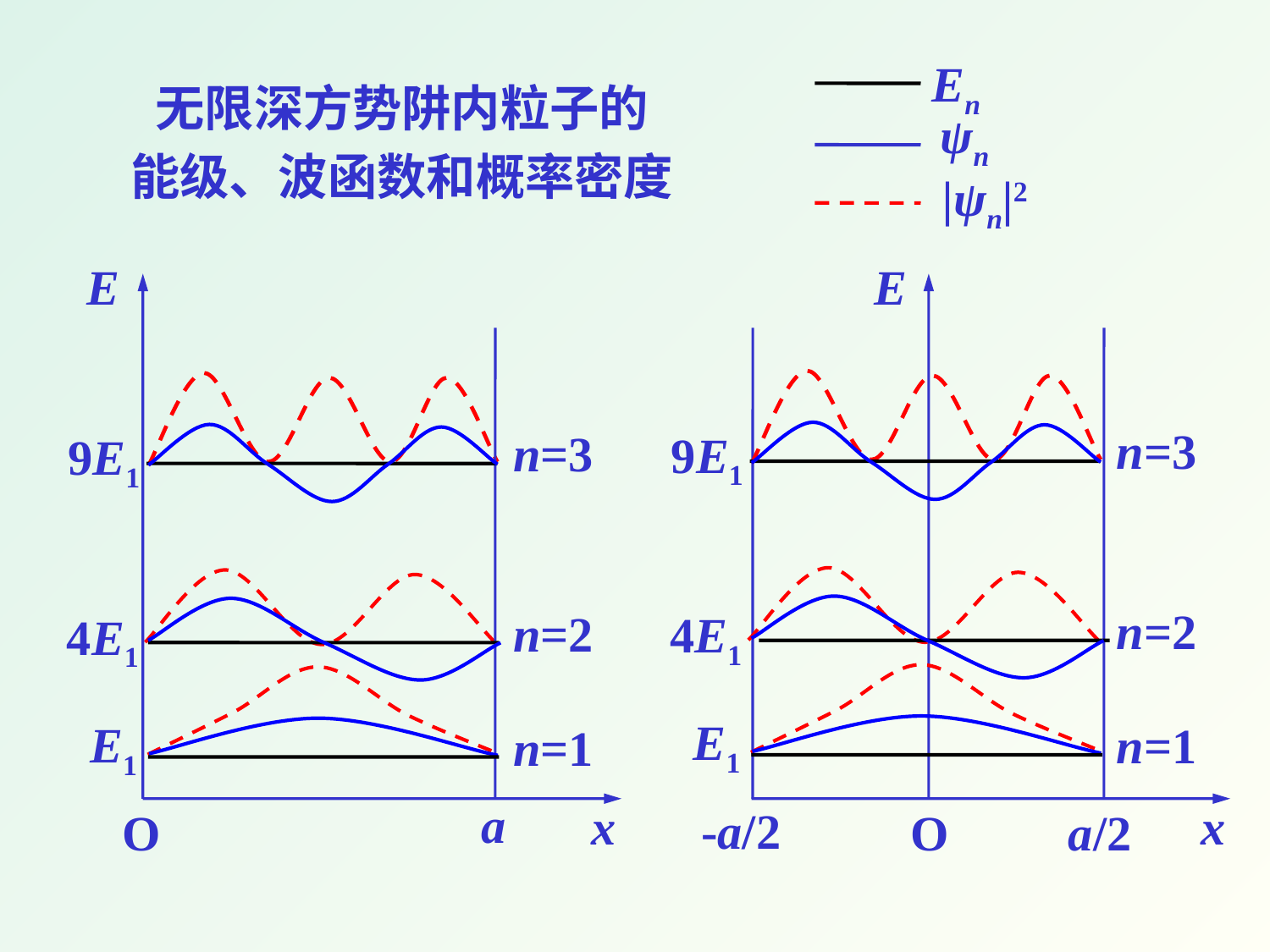

En

ψn

|ψn|2

无限深方势阱内粒子的
能级、波函数和概率密度
E

a
x
O

E

x
-a/2
O
a/2

n=3
9E1

n=3
9E1

n=2

4E1

n=2

4E1

E1
n=1

E1
n=1